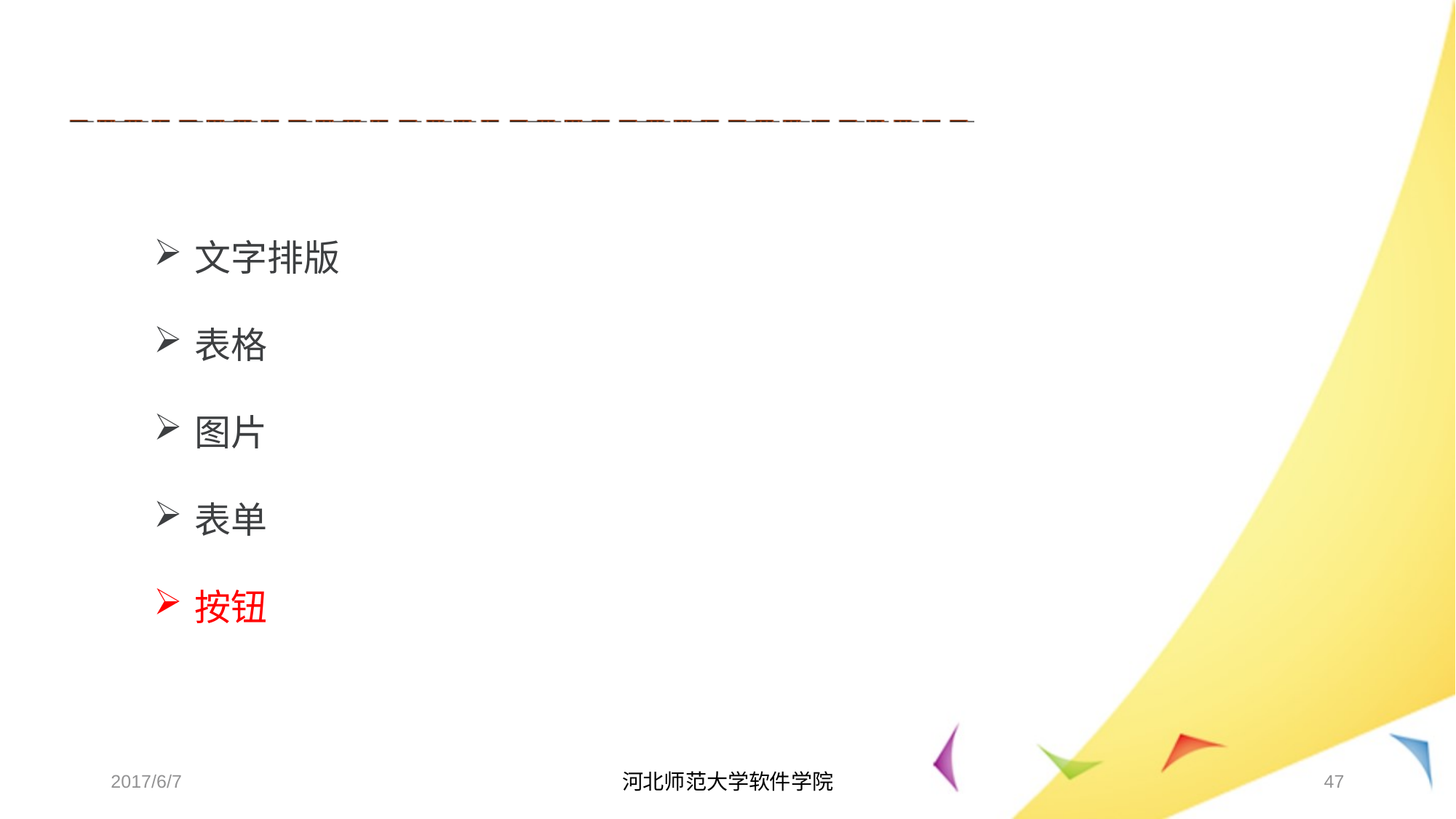

文字排版
表格
图片
表单
按钮

2017/6/7
河北师范大学软件学院
47